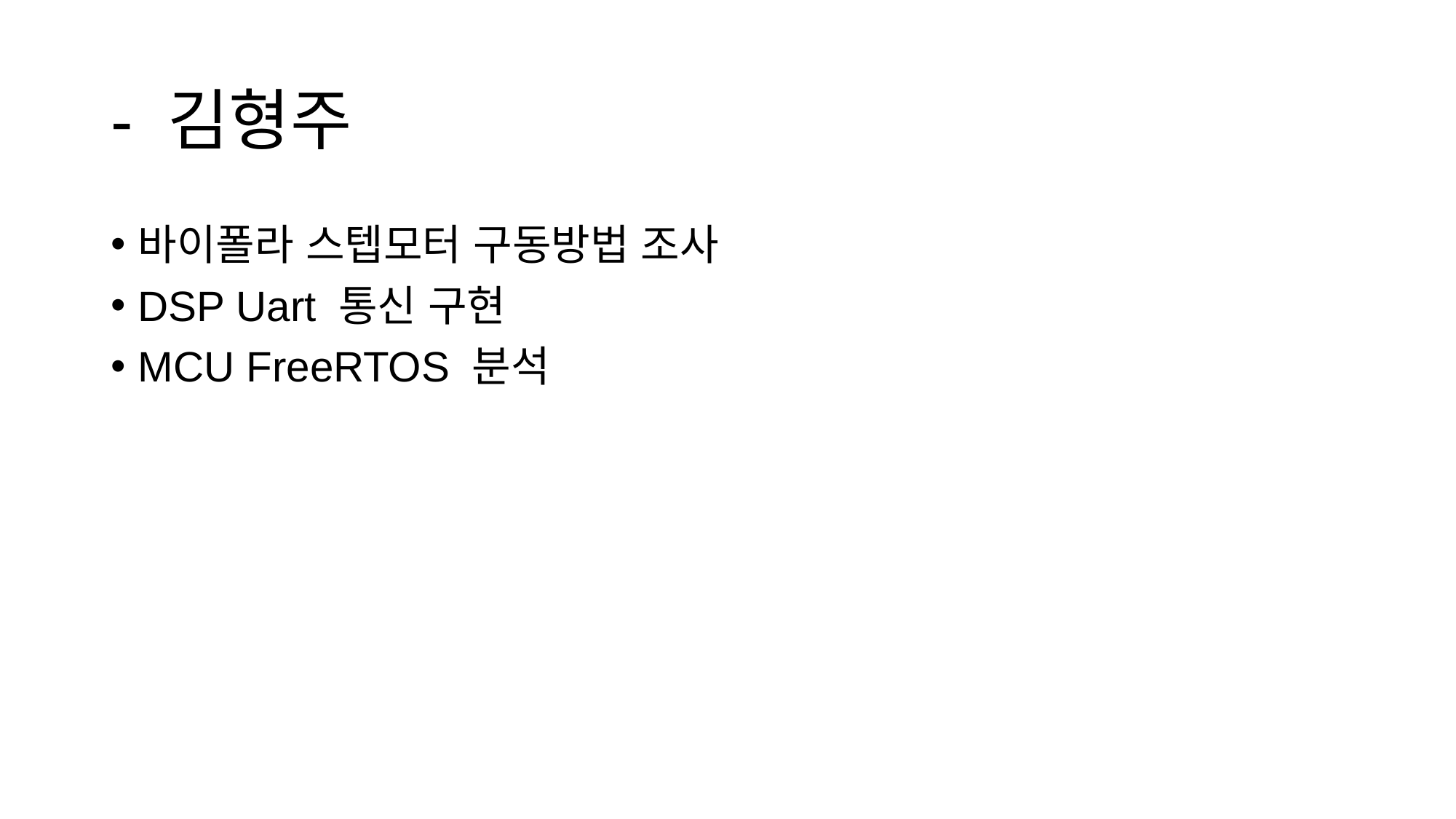

# - 김형주
바이폴라 스텝모터 구동방법 조사
DSP Uart 통신 구현
MCU FreeRTOS 분석